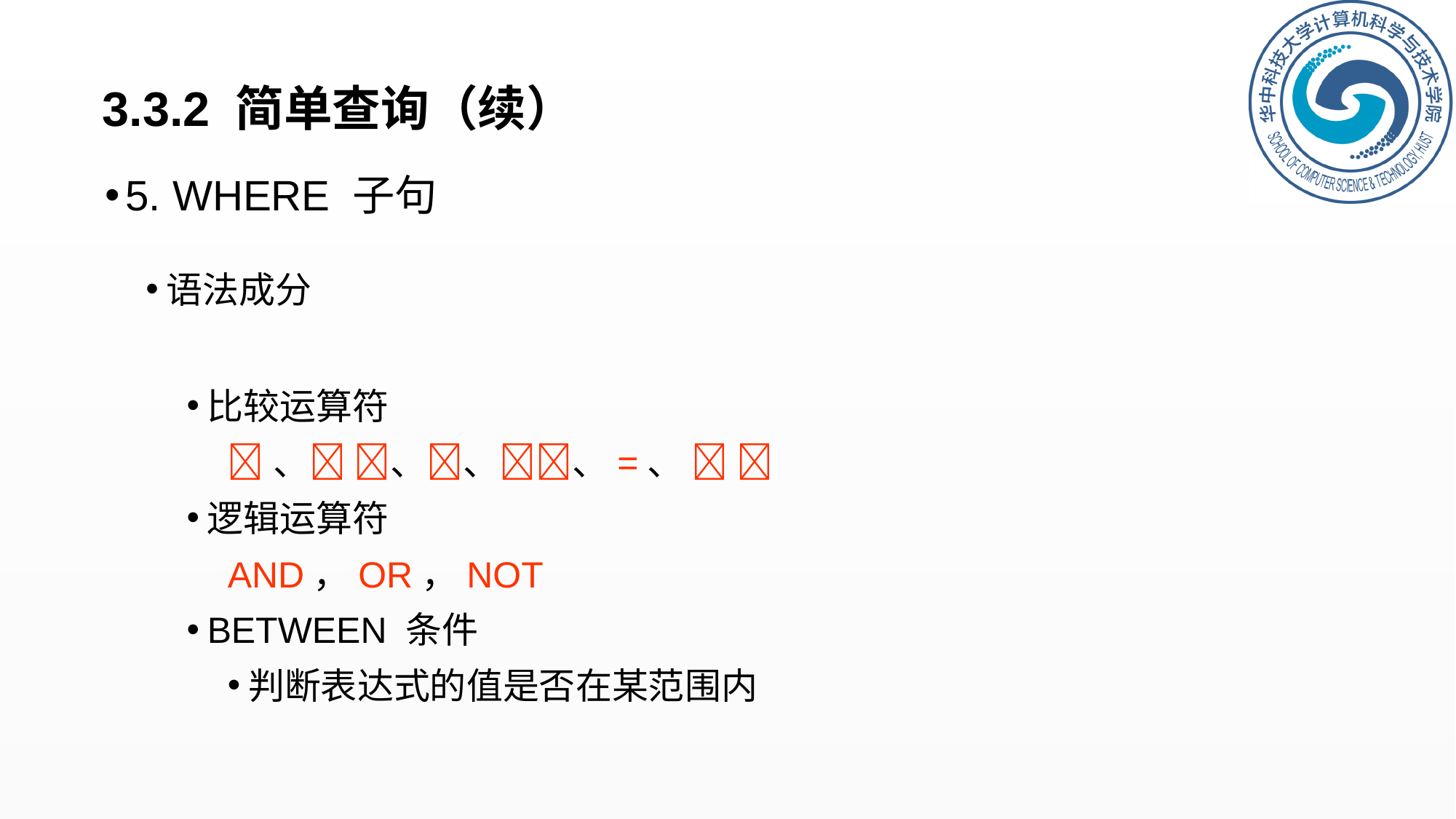

# 3.3.2 简单查询（续）
5. WHERE 子句

语法成分

比较运算符
<、< =、>、>=、=、 < >
逻辑运算符
AND，OR，NOT
BETWEEN 条件
判断表达式的值是否在某范围内